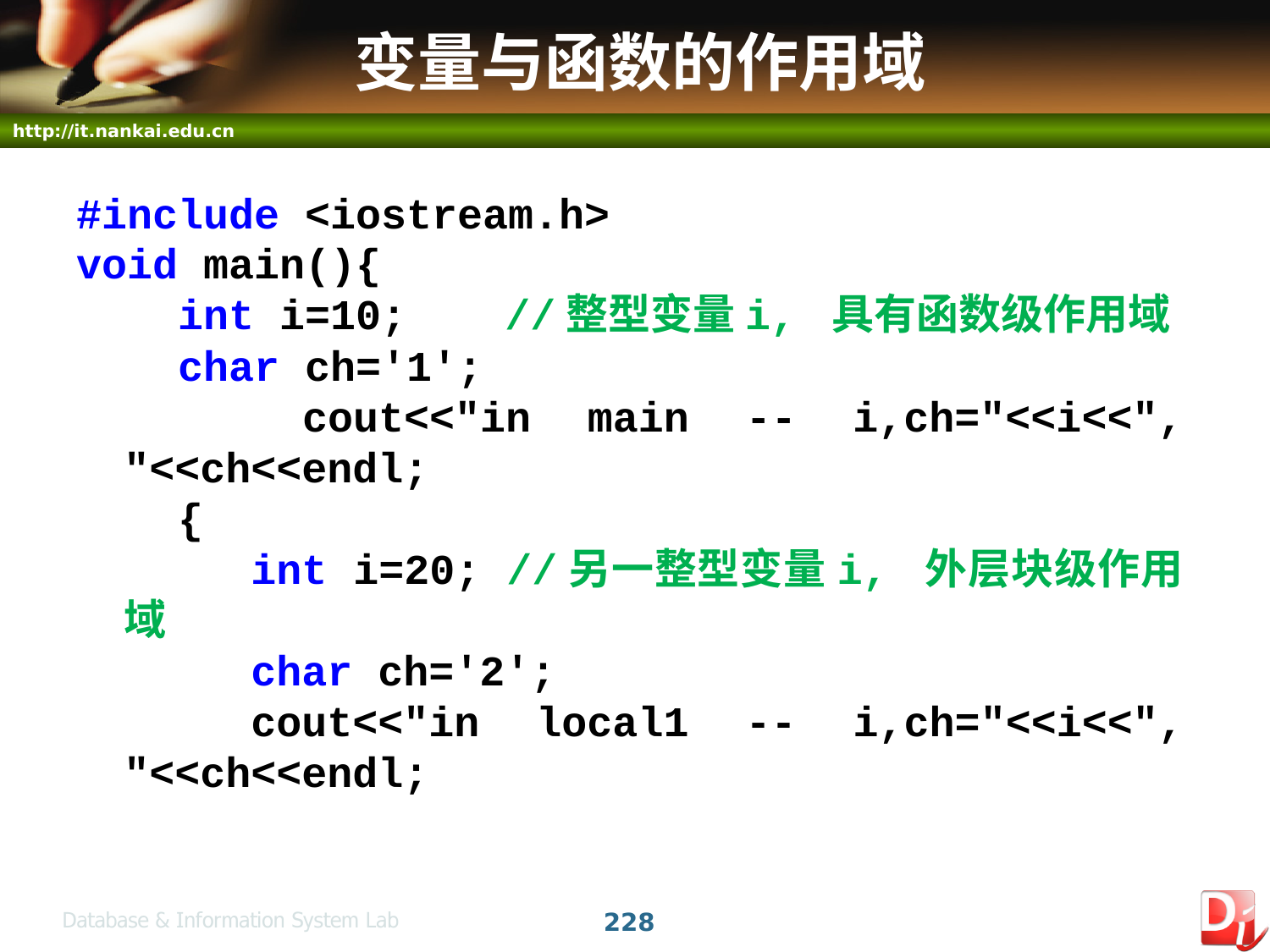

# 变量与函数的作用域
#include <iostream.h>
void main(){
    int i=10;	//整型变量i, 具有函数级作用域
    char ch='1';
    cout<<"in main -- i,ch="<<i<<", "<<ch<<endl;
    {
		int i=20; //另一整型变量i, 外层块级作用域
		char ch='2';
		cout<<"in local1 -- i,ch="<<i<<", "<<ch<<endl;

228
Database & Information System Lab